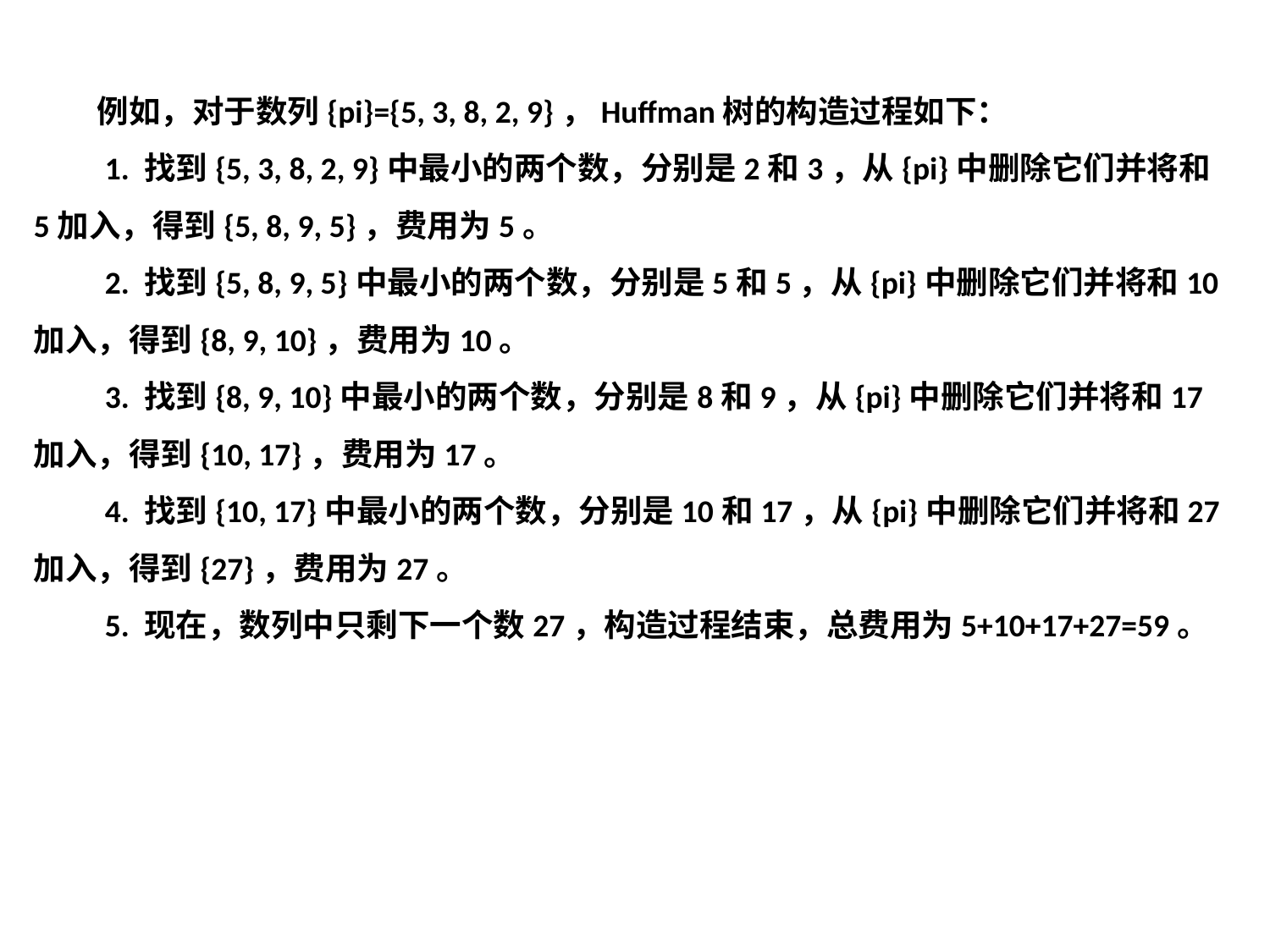

例如，对于数列{pi}={5, 3, 8, 2, 9}，Huffman树的构造过程如下：
　　1. 找到{5, 3, 8, 2, 9}中最小的两个数，分别是2和3，从{pi}中删除它们并将和5加入，得到{5, 8, 9, 5}，费用为5。
　　2. 找到{5, 8, 9, 5}中最小的两个数，分别是5和5，从{pi}中删除它们并将和10加入，得到{8, 9, 10}，费用为10。
　　3. 找到{8, 9, 10}中最小的两个数，分别是8和9，从{pi}中删除它们并将和17加入，得到{10, 17}，费用为17。
　　4. 找到{10, 17}中最小的两个数，分别是10和17，从{pi}中删除它们并将和27加入，得到{27}，费用为27。
　　5. 现在，数列中只剩下一个数27，构造过程结束，总费用为5+10+17+27=59。